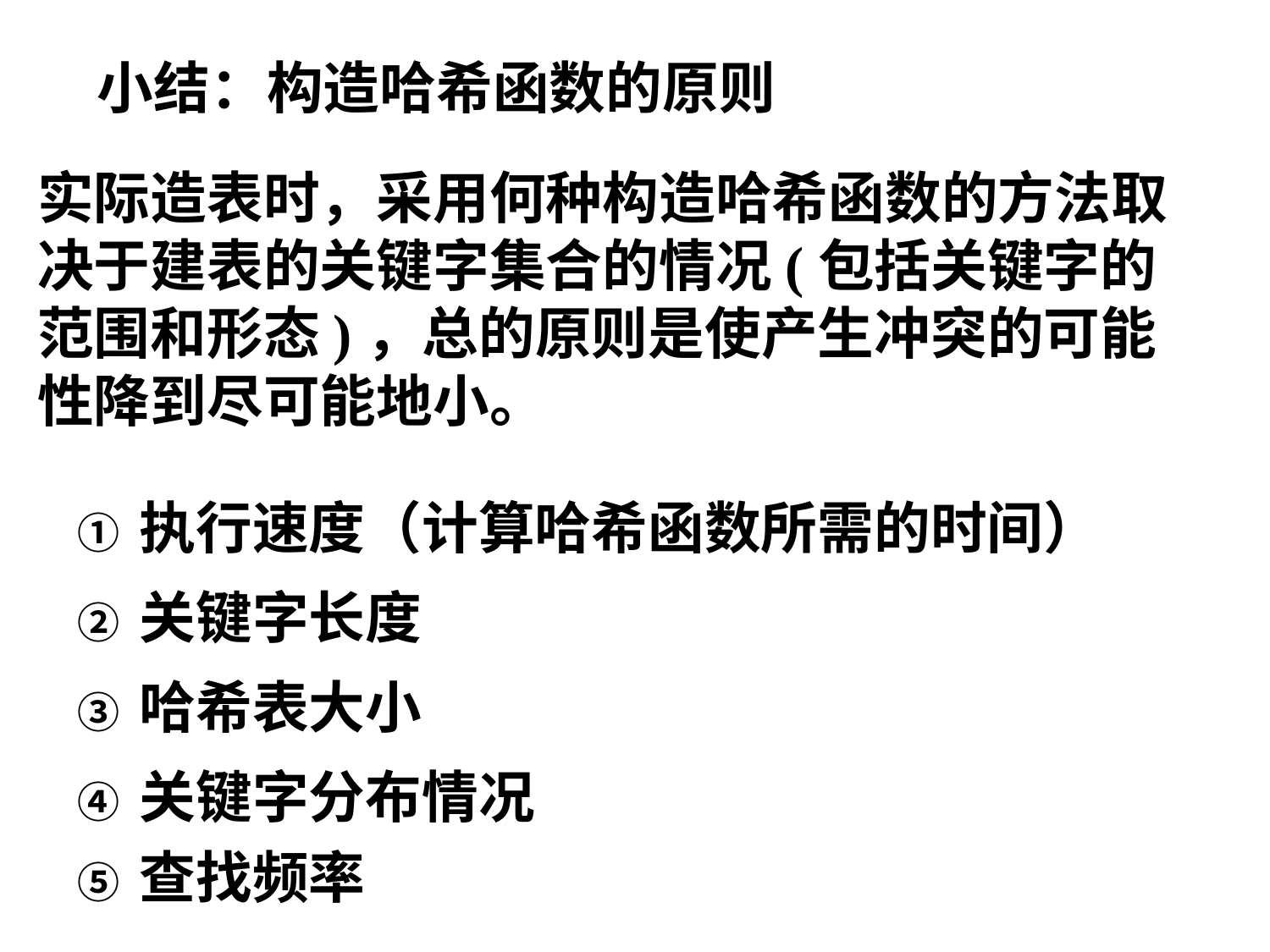

小结：构造哈希函数的原则
实际造表时，采用何种构造哈希函数的方法取决于建表的关键字集合的情况(包括关键字的范围和形态)，总的原则是使产生冲突的可能性降到尽可能地小。
① 执行速度（计算哈希函数所需的时间）
② 关键字长度
③ 哈希表大小
④ 关键字分布情况
⑤ 查找频率